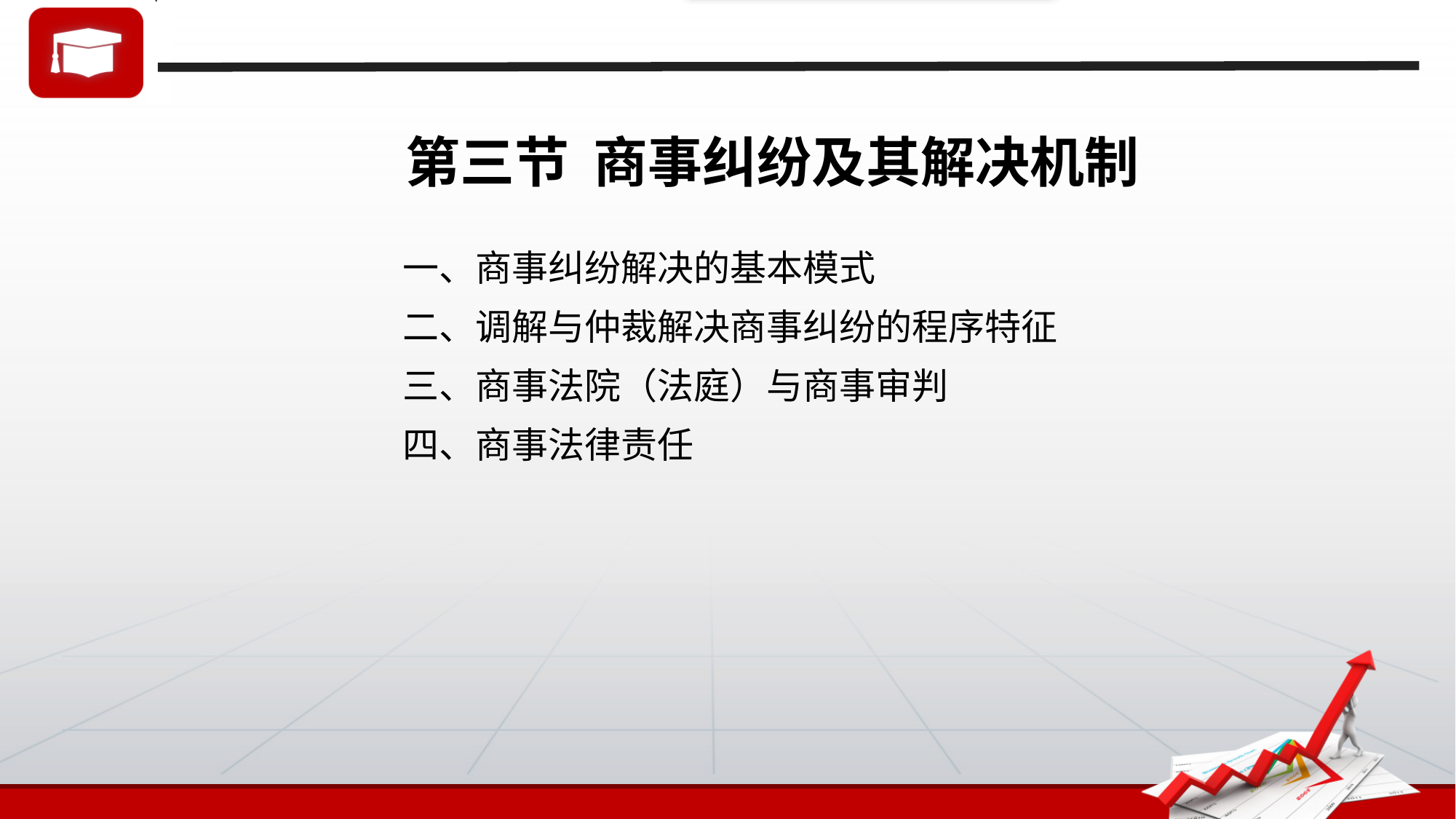

# 第三节  商事纠纷及其解决机制
一、商事纠纷解决的基本模式
二、调解与仲裁解决商事纠纷的程序特征
三、商事法院（法庭）与商事审判
四、商事法律责任